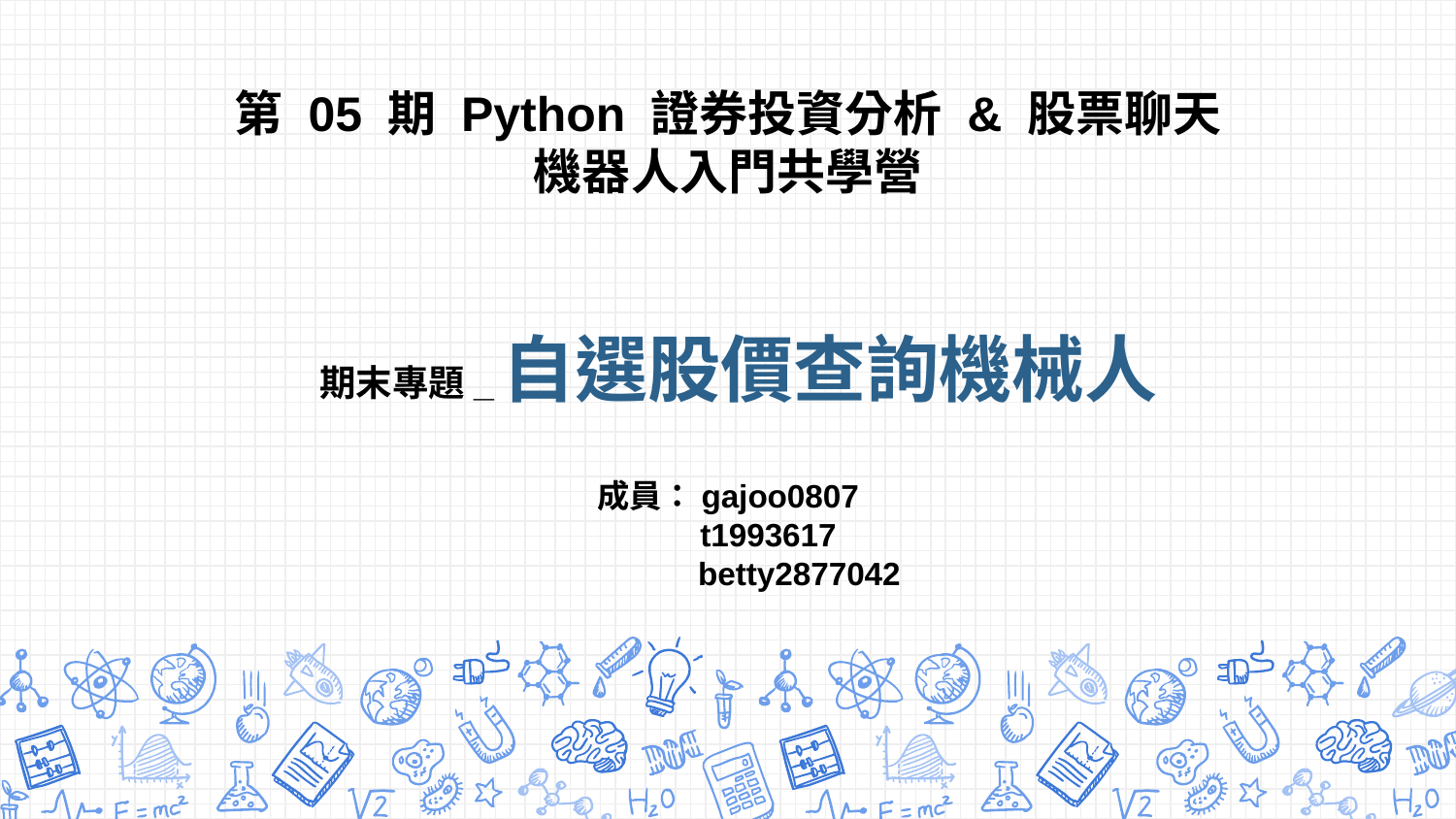

第 05 期 Python 證券投資分析 & 股票聊天機器人入門共學營
期末專題_自選股價查詢機械人
成員：gajoo0807
         t1993617
                betty2877042